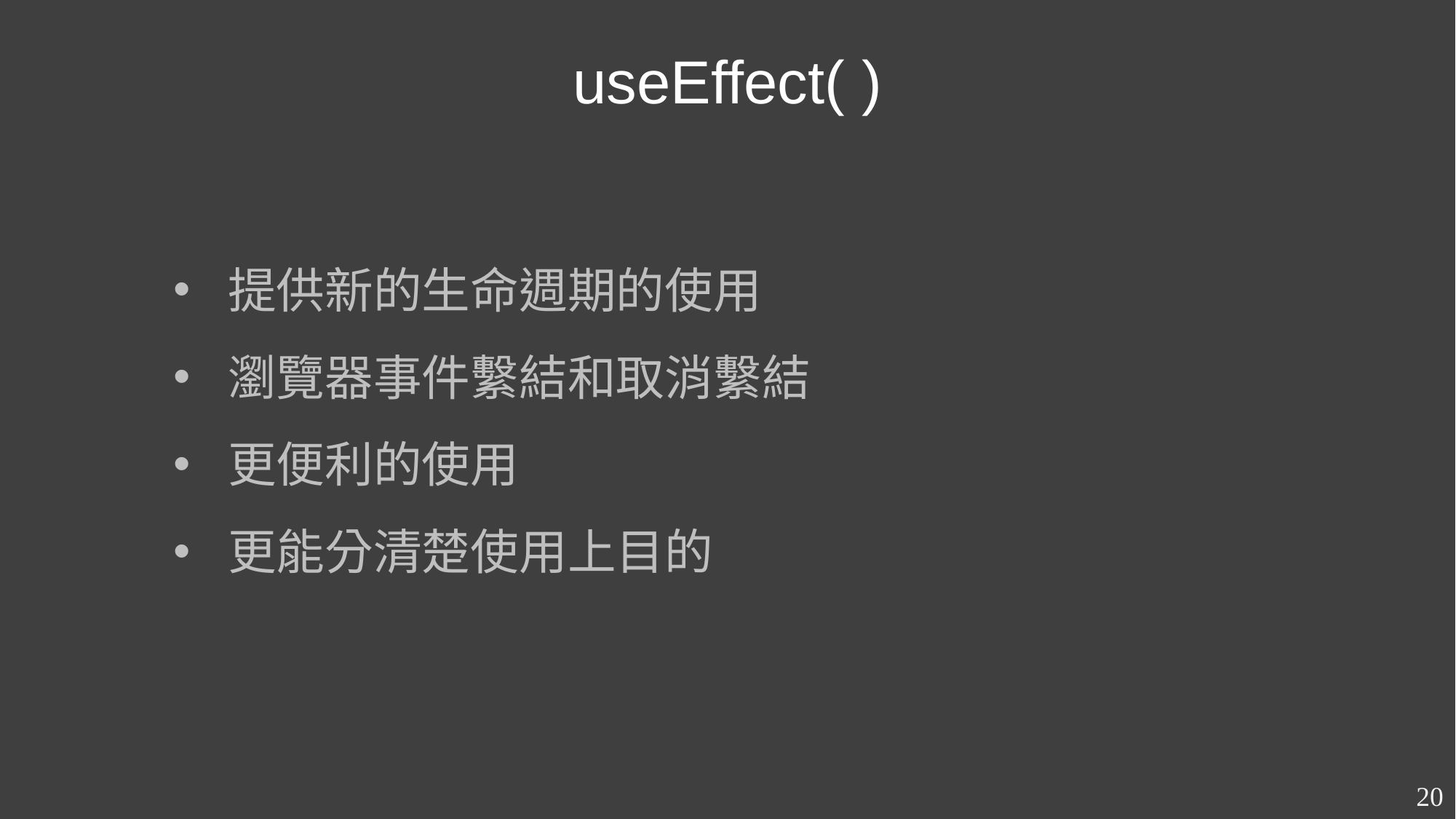

useEffect( )
提供新的生命週期的使用
瀏覽器事件繫結和取消繫結
更便利的使用
更能分清楚使用上目的
20